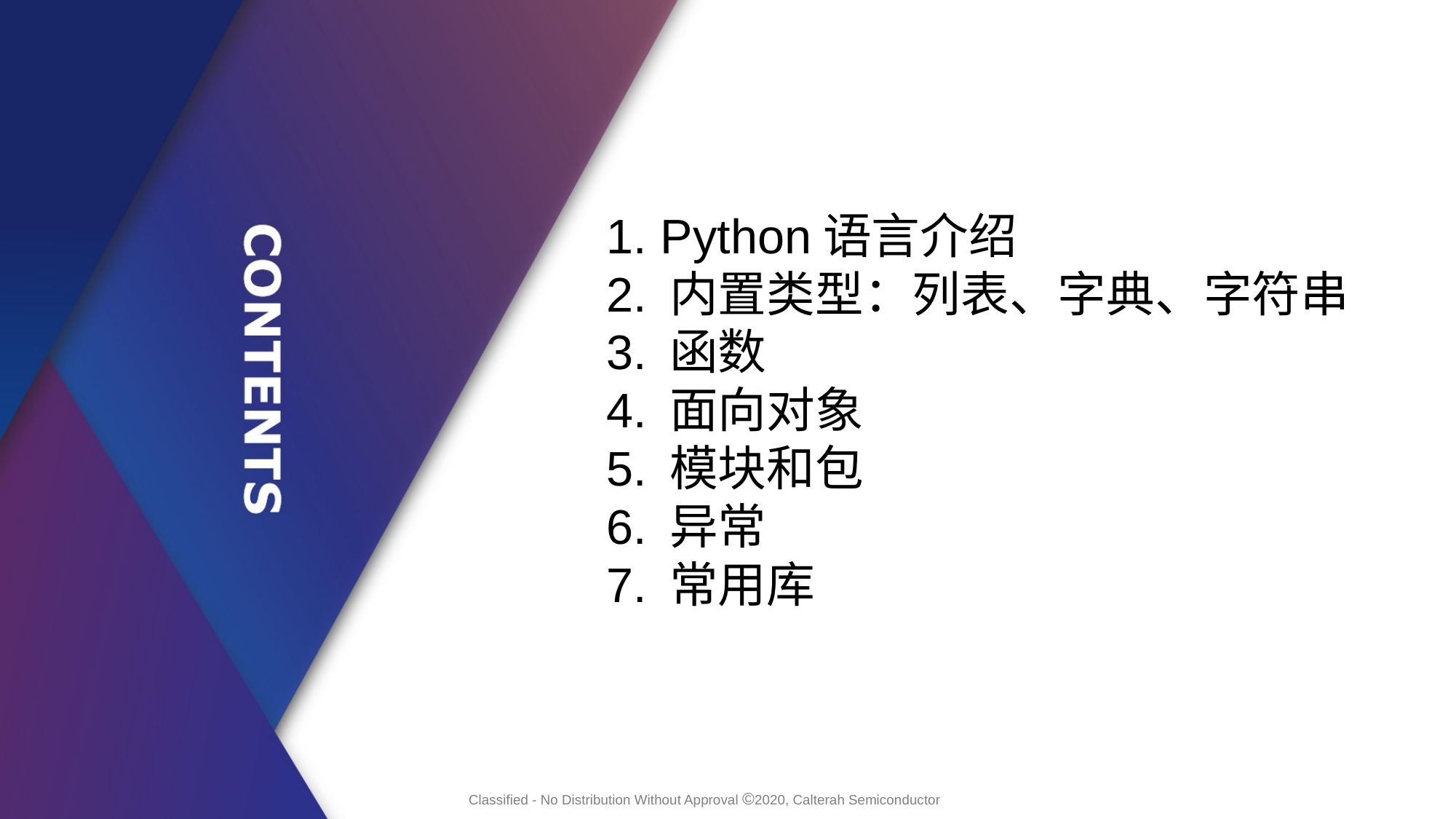

Python语言介绍
 内置类型：列表、字典、字符串
 函数
 面向对象
 模块和包
 异常
 常用库